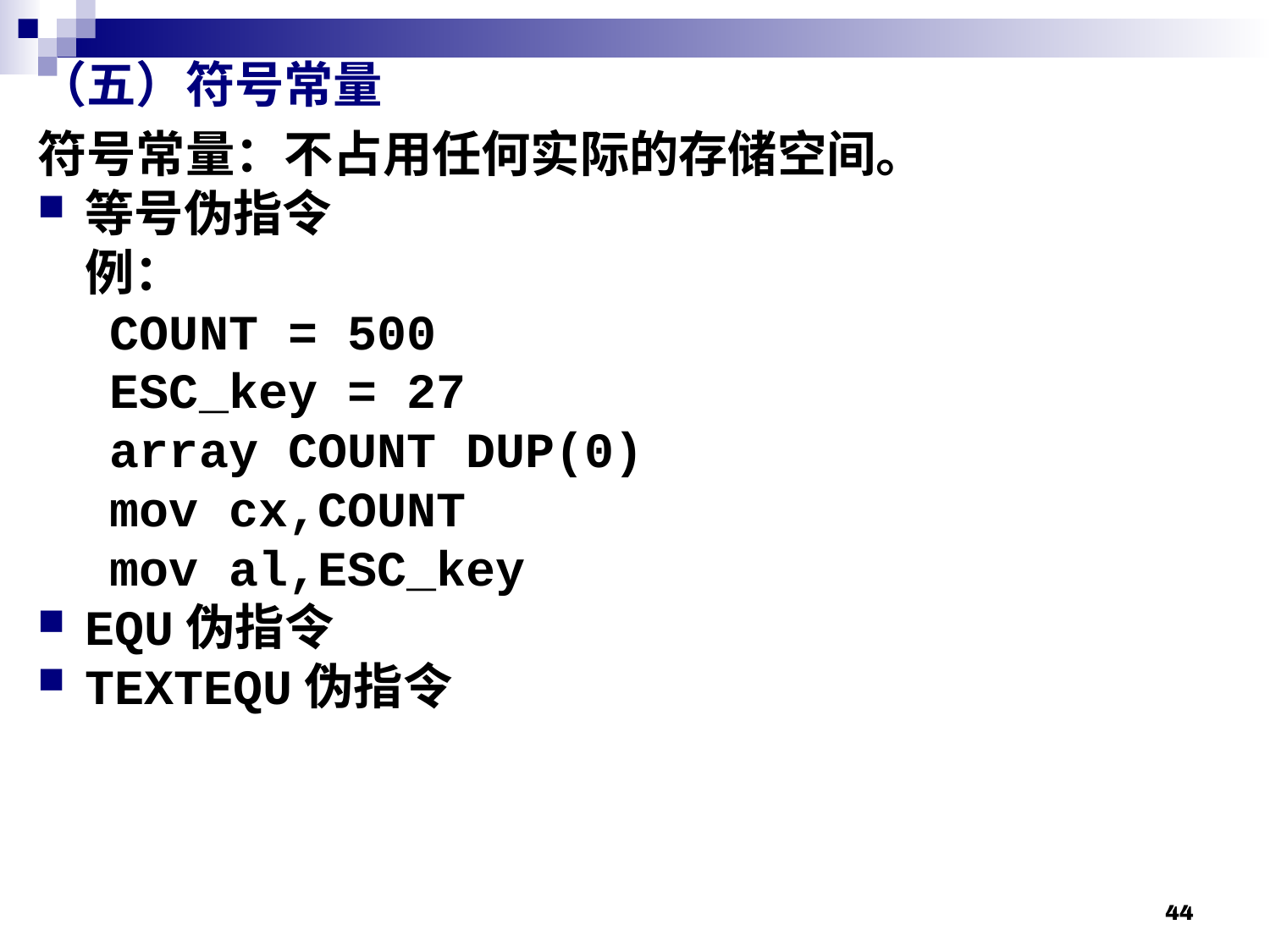

# （五）符号常量
符号常量：不占用任何实际的存储空间。
等号伪指令
例：
COUNT = 500
ESC_key = 27
array COUNT DUP(0)
mov cx,COUNT
mov al,ESC_key
EQU伪指令
TEXTEQU伪指令
44